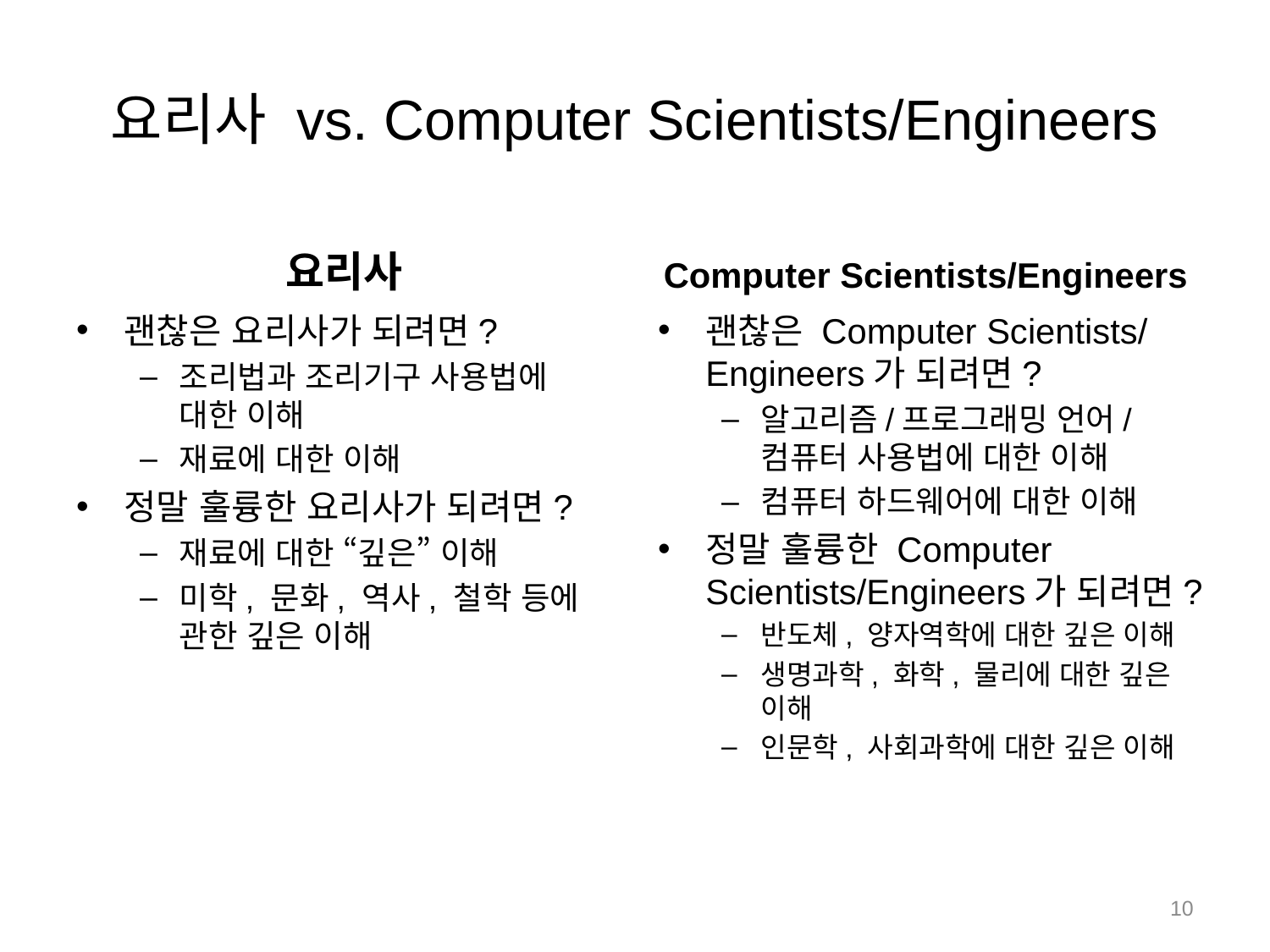

# 요리사 vs. Computer Scientists/Engineers
요리사
Computer Scientists/Engineers
괜찮은 요리사가 되려면?
조리법과 조리기구 사용법에 대한 이해
재료에 대한 이해
정말 훌륭한 요리사가 되려면?
재료에 대한 “깊은” 이해
미학, 문화, 역사, 철학 등에 관한 깊은 이해
괜찮은 Computer Scientists/Engineers가 되려면?
알고리즘/프로그래밍 언어/컴퓨터 사용법에 대한 이해
컴퓨터 하드웨어에 대한 이해
정말 훌륭한 Computer Scientists/Engineers가 되려면?
반도체, 양자역학에 대한 깊은 이해
생명과학, 화학, 물리에 대한 깊은 이해
인문학, 사회과학에 대한 깊은 이해

10